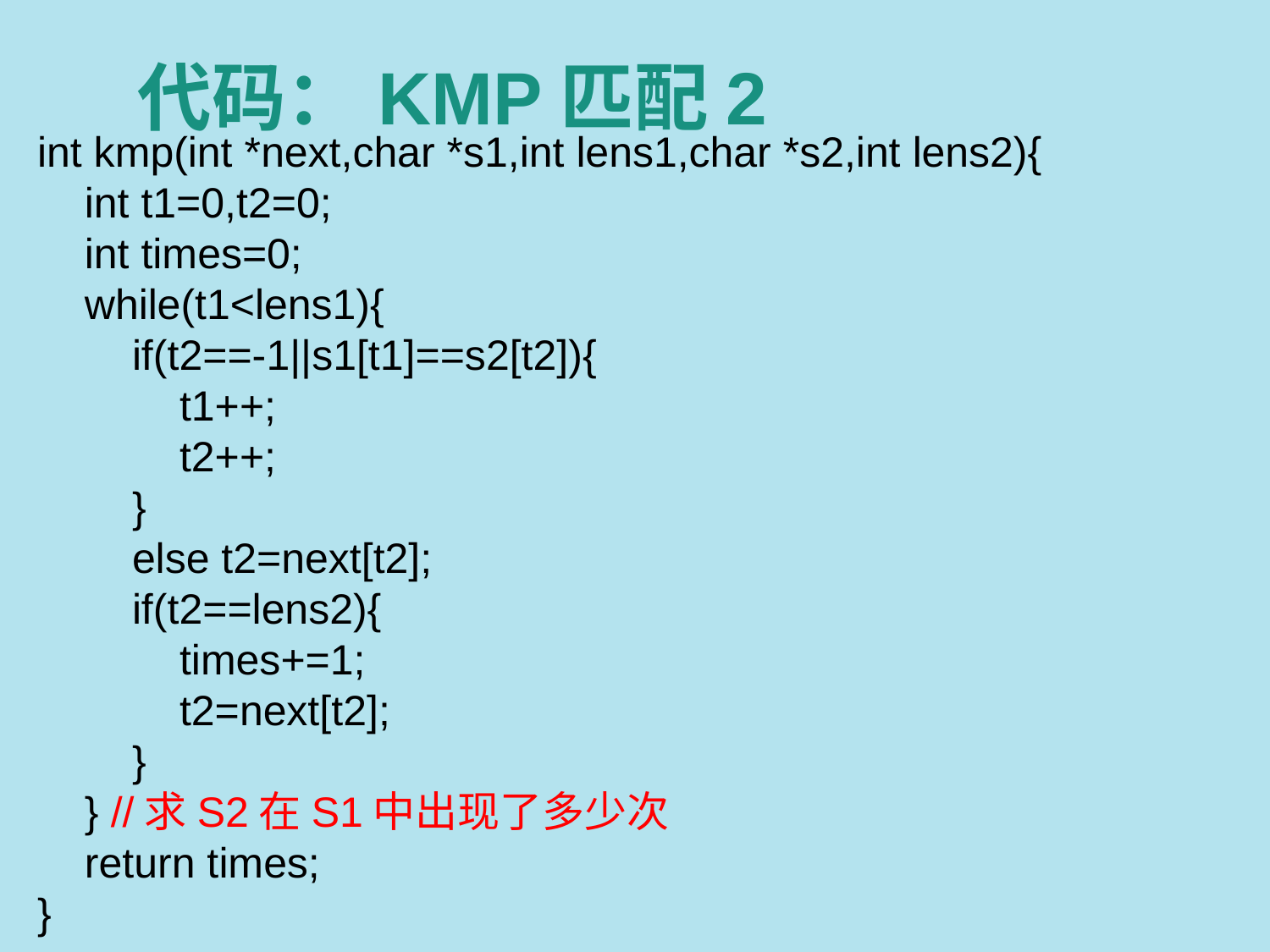

# 代码：KMP匹配2
int kmp(int *next,char *s1,int lens1,char *s2,int lens2){
    int t1=0,t2=0;
    int times=0;
    while(t1<lens1){
        if(t2==-1||s1[t1]==s2[t2]){
            t1++;
            t2++;
        }
        else t2=next[t2];
        if(t2==lens2){
            times+=1;
            t2=next[t2];
        }
    } //求S2在S1中出现了多少次
    return times;
}